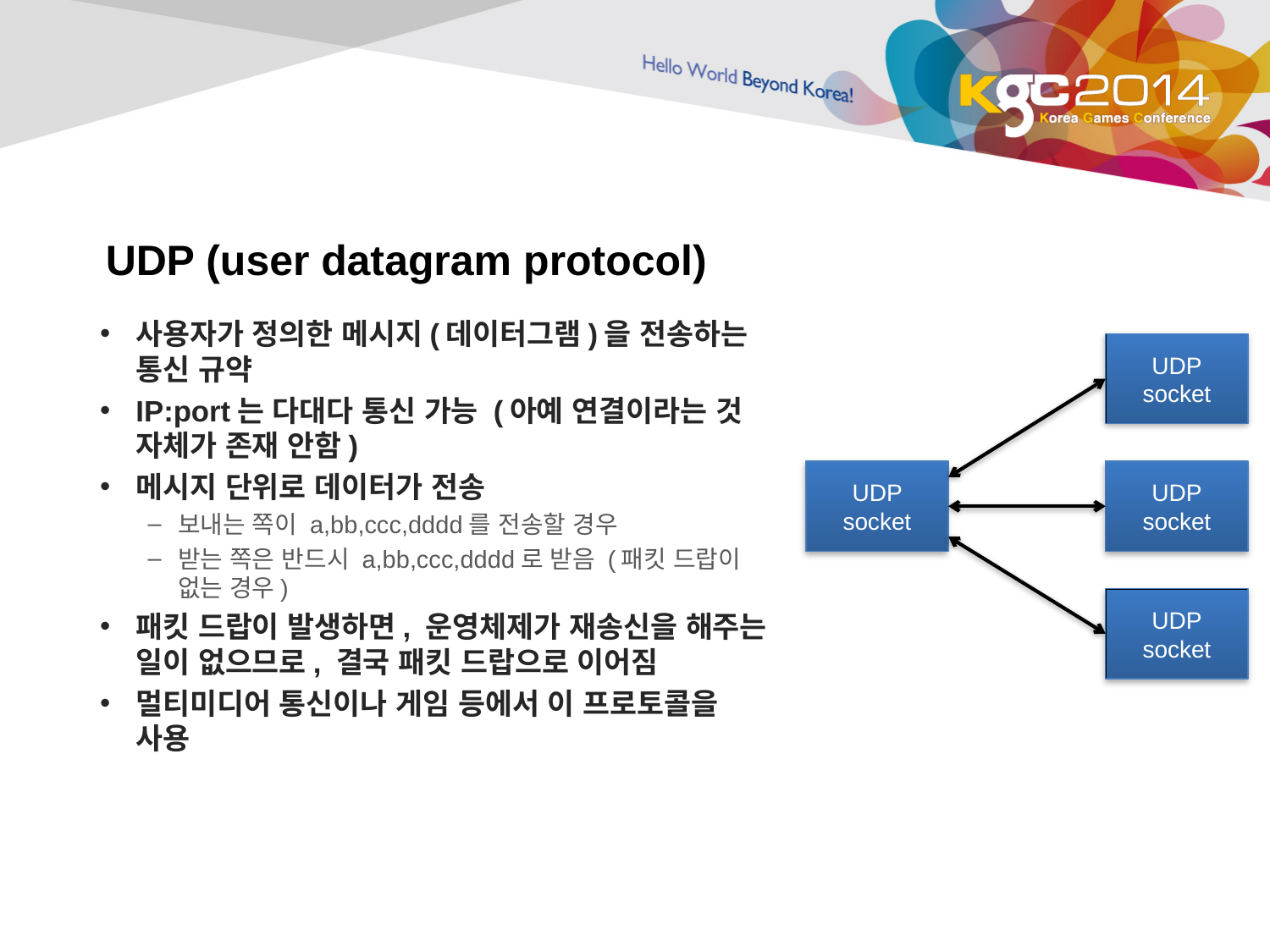

# UDP (user datagram protocol)
사용자가 정의한 메시지(데이터그램)을 전송하는 통신 규약
IP:port는 다대다 통신 가능 (아예 연결이라는 것 자체가 존재 안함)
메시지 단위로 데이터가 전송
보내는 쪽이 a,bb,ccc,dddd를 전송할 경우
받는 쪽은 반드시 a,bb,ccc,dddd로 받음 (패킷 드랍이 없는 경우)
패킷 드랍이 발생하면, 운영체제가 재송신을 해주는 일이 없으므로, 결국 패킷 드랍으로 이어짐
멀티미디어 통신이나 게임 등에서 이 프로토콜을 사용
UDP socket
UDP socket
UDP socket
UDP socket